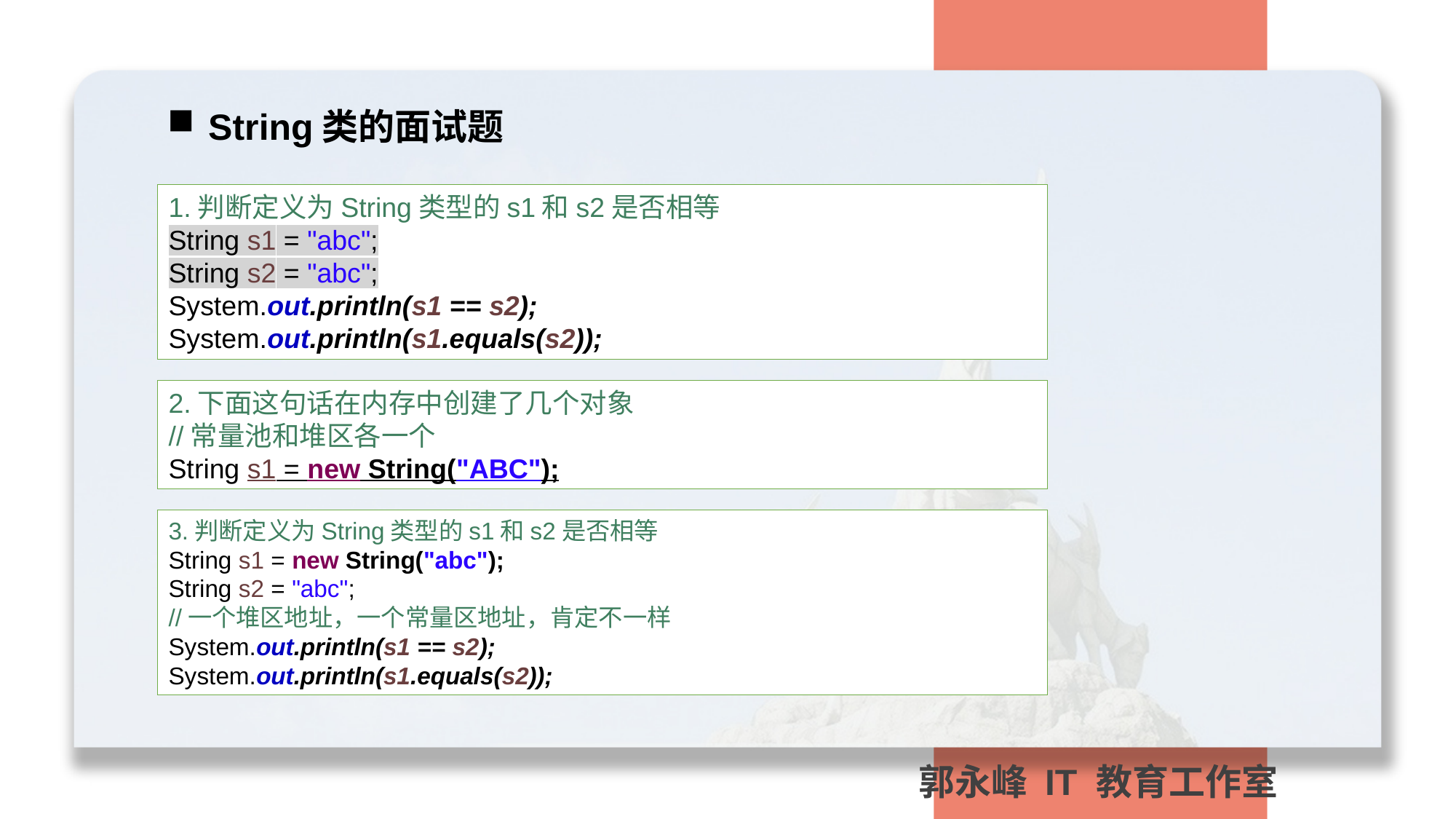

String类的面试题
1.判断定义为String类型的s1和s2是否相等
String s1 = "abc";
String s2 = "abc";
System.out.println(s1 == s2);
System.out.println(s1.equals(s2));
2.下面这句话在内存中创建了几个对象
//常量池和堆区各一个
String s1 = new String("ABC");
3.判断定义为String类型的s1和s2是否相等
String s1 = new String("abc");
String s2 = "abc";
//一个堆区地址，一个常量区地址，肯定不一样
System.out.println(s1 == s2);
System.out.println(s1.equals(s2));